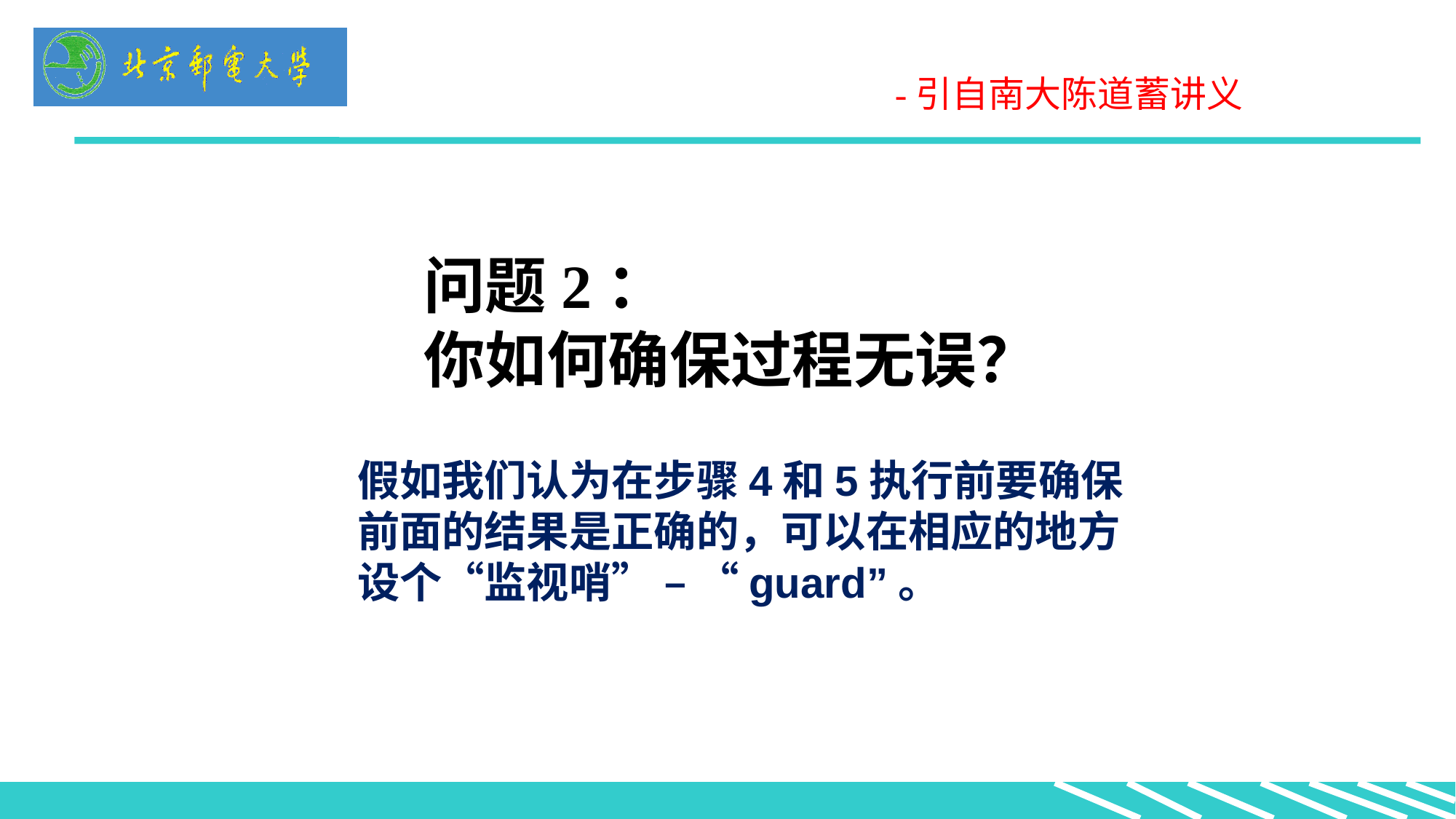

-引自南大陈道蓄讲义
问题2：
你如何确保过程无误？
假如我们认为在步骤4和5执行前要确保前面的结果是正确的，可以在相应的地方设个“监视哨” – “guard”。